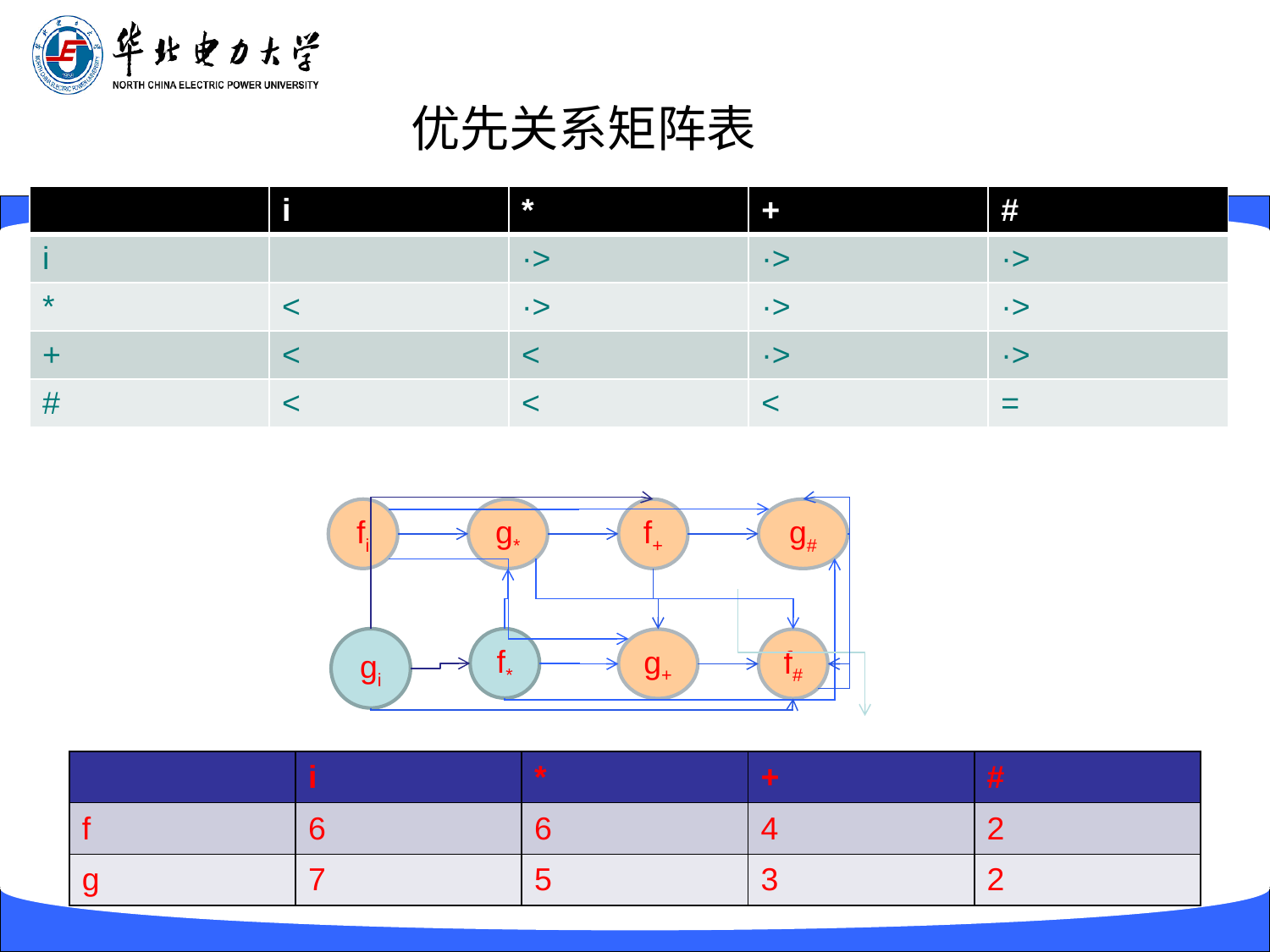

# 优先关系矩阵表
|  | i | \* | + | # |
| --- | --- | --- | --- | --- |
| i |  | ·> | ·> | ·> |
| \* | < | ·> | ·> | ·> |
| + | < | < | ·> | ·> |
| # | < | < | < | = |
fi
g*
f+
g#
gi
f*
g+
f#
|  | i | \* | + | # |
| --- | --- | --- | --- | --- |
| f | 6 | 6 | 4 | 2 |
| g | 7 | 5 | 3 | 2 |
56